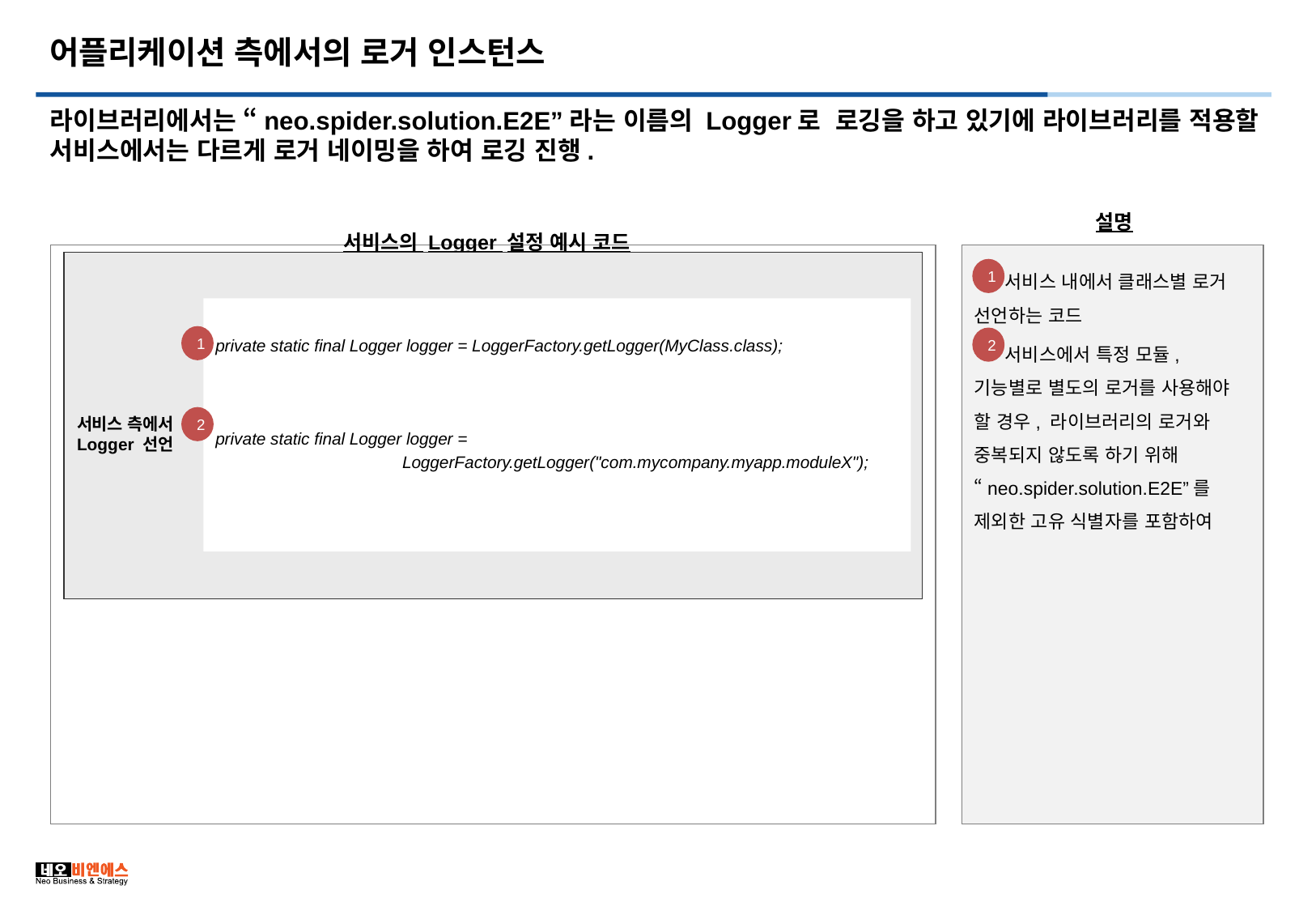

# 어플리케이션 측에서의 로거 인스턴스
라이브러리에서는 “neo.spider.solution.E2E”라는 이름의 Logger로  로깅을 하고 있기에 라이브러리를 적용할 서비스에서는 다르게 로거 네이밍을 하여 로깅 진행.

설명
서비스의 Logger 설정 예시 코드

     서비스 내에서 클래스별 로거 선언하는 코드
     서비스에서 특정 모듈, 기능별로 별도의 로거를 사용해야 할 경우, 라이브러리의 로거와 중복되지 않도록 하기 위해 “neo.spider.solution.E2E”를 제외한 고유 식별자를 포함하여

1
private static final Logger logger = LoggerFactory.getLogger(MyClass.class);

private static final Logger logger =
 LoggerFactory.getLogger("com.mycompany.myapp.moduleX");

1
2

2
서비스 측에서 Logger 선언
3